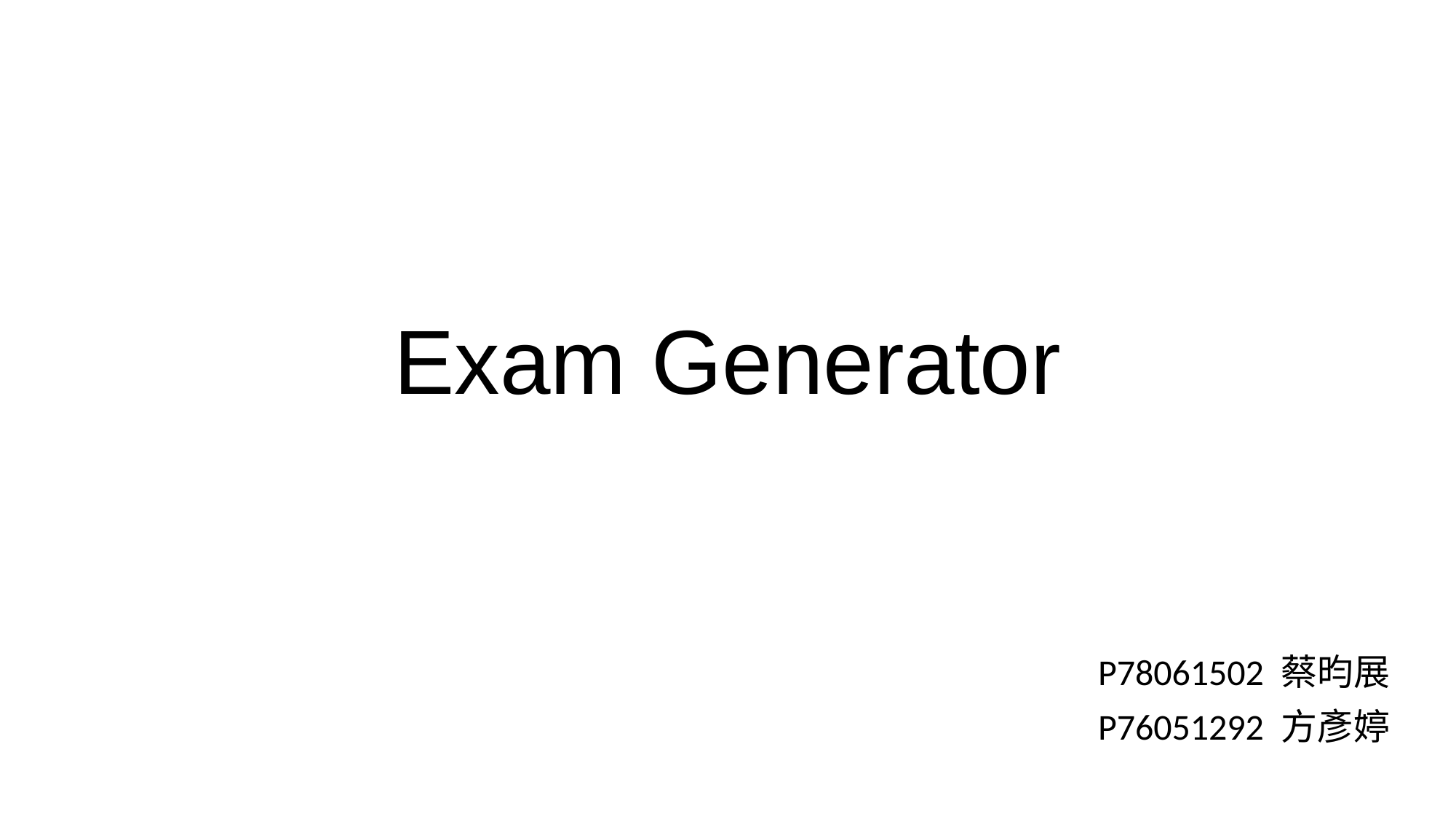

# Exam Generator
P78061502 蔡昀展
P76051292 方彥婷